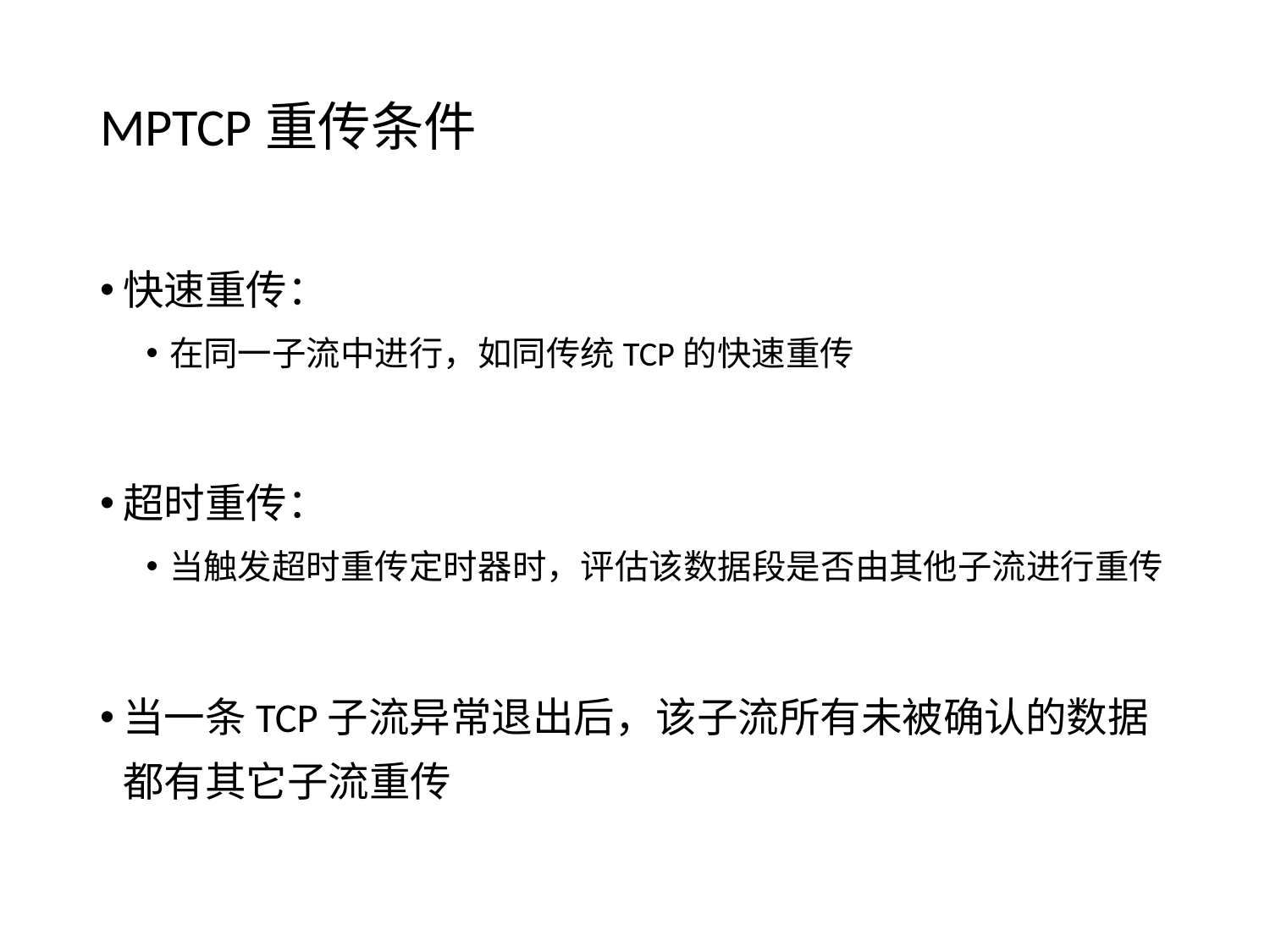

# MPTCP重传条件
快速重传：
在同一子流中进行，如同传统TCP的快速重传

超时重传：
当触发超时重传定时器时，评估该数据段是否由其他子流进行重传

当一条TCP子流异常退出后，该子流所有未被确认的数据都有其它子流重传

77